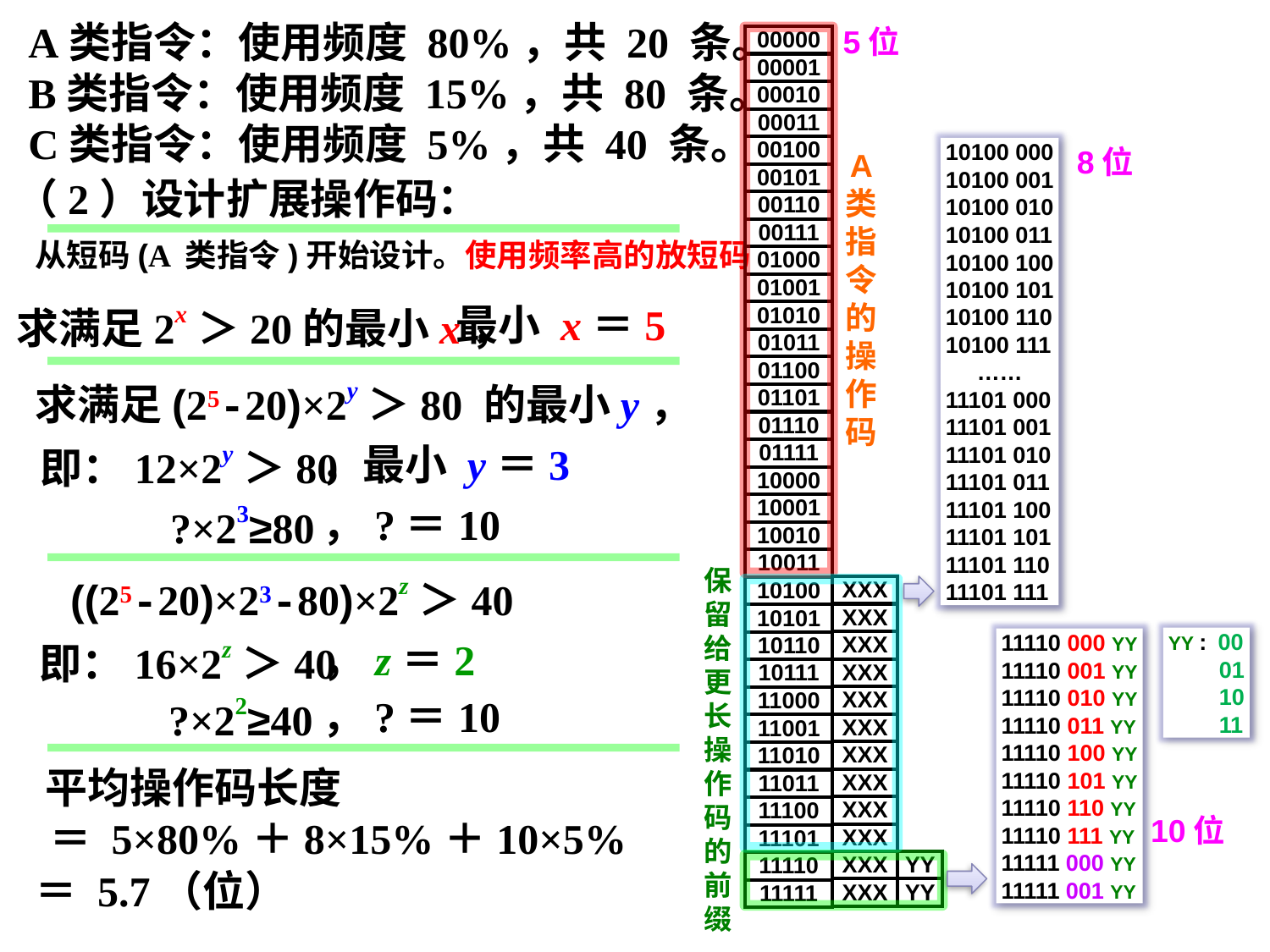

A类指令：使用频度 80%，共 20 条。
B类指令：使用频度 15%，共 80 条。
C类指令：使用频度 5%，共 40 条。
5位
| 00000 |
| --- |
| 00001 |
| 00010 |
| 00011 |
| 00100 |
| 00101 |
| 00110 |
| 00111 |
| 01000 |
| 01001 |
| 01010 |
| 01011 |
| 01100 |
| 01101 |
| 01110 |
| 01111 |
| 10000 |
| 10001 |
| 10010 |
| 10011 |
| 10100 |
| 10101 |
| 10110 |
| 10111 |
| 11000 |
| 11001 |
| 11010 |
| 11011 |
| 11100 |
| 11101 |
| 11110 |
| 11111 |

8位
10100 000
10100 001
10100 010
10100 011
10100 100
10100 101
10100 110
10100 111
……
11101 000
11101 001
11101 010
11101 011
11101 100
11101 101
11101 110
11101 111
A
类
指
令
的
操
作
码
（2）设计扩展操作码：
从短码(A 类指令)开始设计。使用频率高的放短码
求满足2x＞20的最小x，
最小 x＝5
求满足(25-20)×2y＞80 的最小y，
，最小 y＝3
即：12×2y＞80
?×23≥80
，?＝10
保
留
给
更
长
操
作
码
的
前
缀
((25-20)×23-80)×2z＞40
| XXX |
| --- |
| XXX |
| XXX |
| XXX |
| XXX |
| XXX |
| XXX |
| XXX |
| XXX |
| XXX |

即：16×2z＞40
，z＝2
YY :  00
        01
        10
        11
11110 000 YY
11110 001 YY
11110 010 YY
11110 011 YY
11110 100 YY
11110 101 YY
11110 110 YY
11110 111 YY
11111 000 YY
11111 001 YY
，?＝10
?×22≥40
平均操作码长度
10位
＝ 5×80%＋8×15%＋10×5%
| XXX |
| --- |
| XXX |
| YY |
| --- |
| YY |

＝ 5.7（位）

35